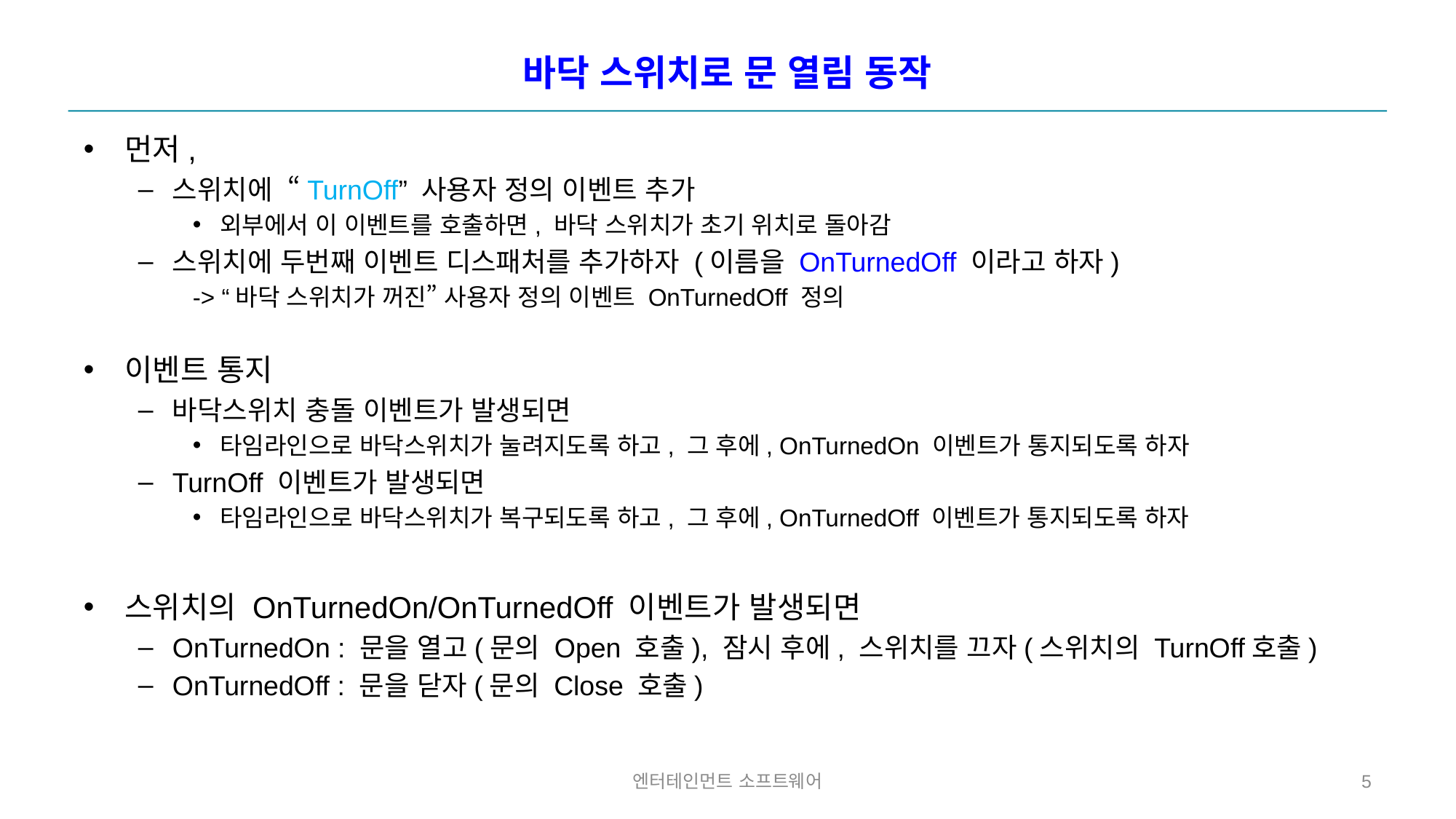

# 바닥 스위치로 문 열림 동작
먼저,
스위치에  “TurnOff” 사용자 정의 이벤트 추가
외부에서 이 이벤트를 호출하면, 바닥 스위치가 초기 위치로 돌아감
스위치에 두번째 이벤트 디스패처를 추가하자 (이름을 OnTurnedOff 이라고 하자)
-> “바닥 스위치가 꺼진” 사용자 정의 이벤트 OnTurnedOff 정의

이벤트 통지
바닥스위치 충돌 이벤트가 발생되면
타임라인으로 바닥스위치가 눌려지도록 하고, 그 후에, OnTurnedOn 이벤트가 통지되도록 하자
TurnOff 이벤트가 발생되면
타임라인으로 바닥스위치가 복구되도록 하고, 그 후에, OnTurnedOff 이벤트가 통지되도록 하자

스위치의 OnTurnedOn/OnTurnedOff 이벤트가 발생되면
OnTurnedOn : 문을 열고(문의 Open 호출), 잠시 후에, 스위치를 끄자(스위치의 TurnOff호출)
OnTurnedOff : 문을 닫자(문의 Close 호출)
엔터테인먼트 소프트웨어
5